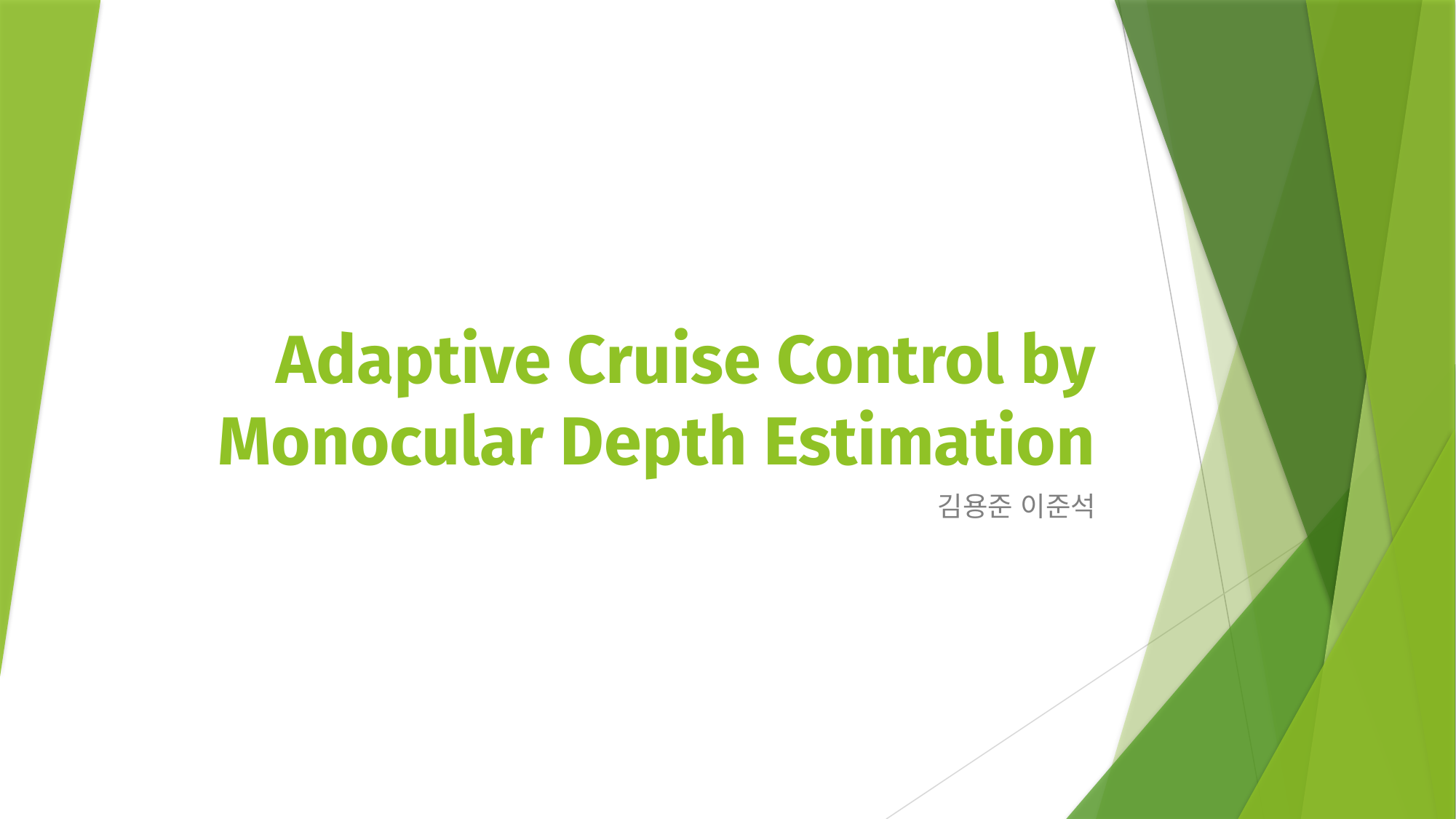

# Adaptive Cruise Control by Monocular Depth Estimation
김용준 이준석